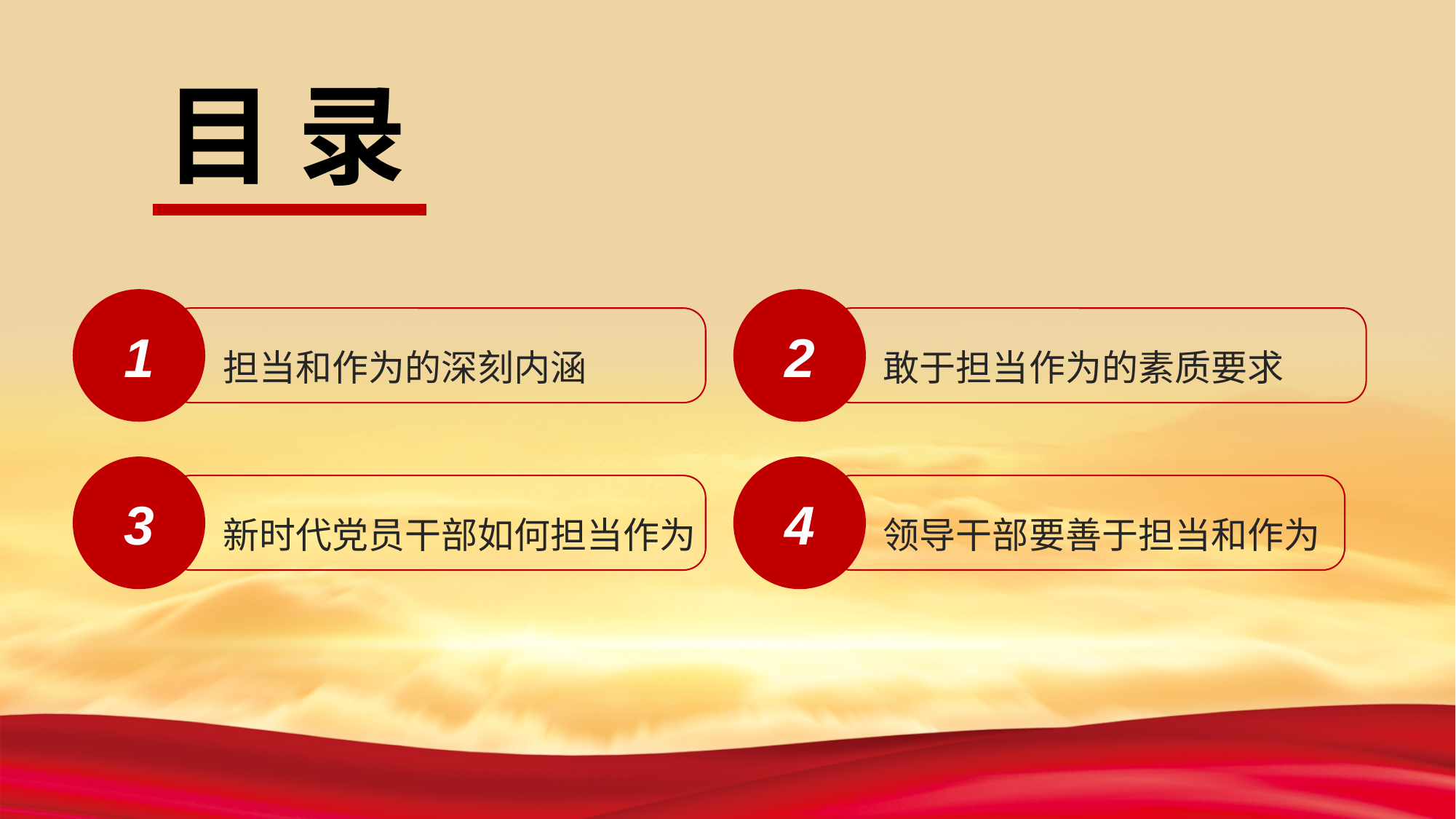

目 录

1

担当和作为的深刻内涵
2

敢于担当作为的素质要求
3

新时代党员干部如何担当作为
4

领导干部要善于担当和作为